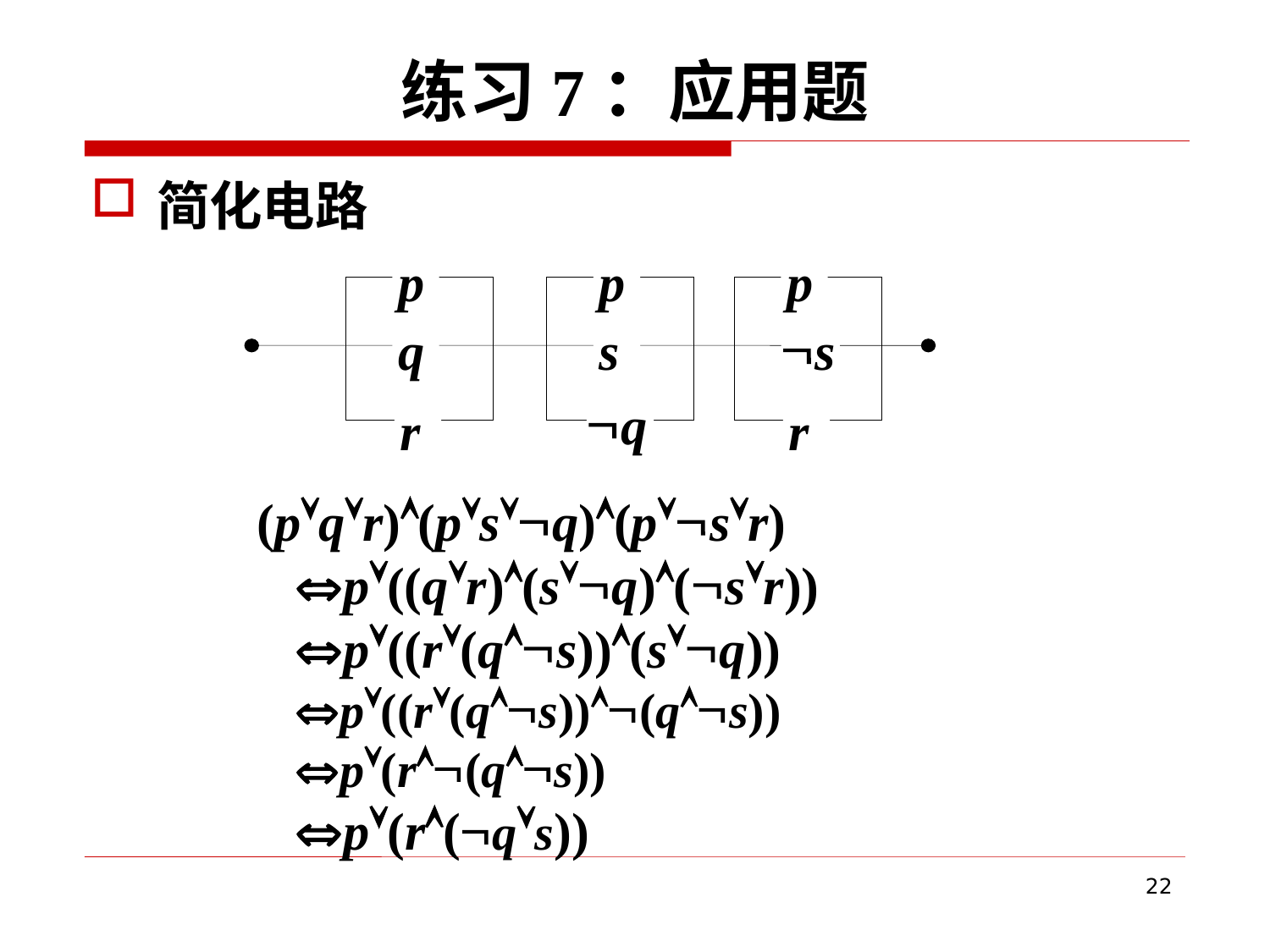

# 练习7：应用题
简化电路

p
p
p

q
s
¬s

¬q
r
r
    (p∨q∨r)∧(p∨s∨¬q)∧(p∨¬s∨r)
⇔p∨((q∨r)∧(s∨¬q)∧(¬s∨r))
⇔p∨((r∨(q∧¬s))∧(s∨¬q))
⇔p∨((r∨(q∧¬s))∧¬(q∧¬s))
⇔p∨(r∧¬(q∧¬s))
⇔p∨(r∧(¬q∨s))
22